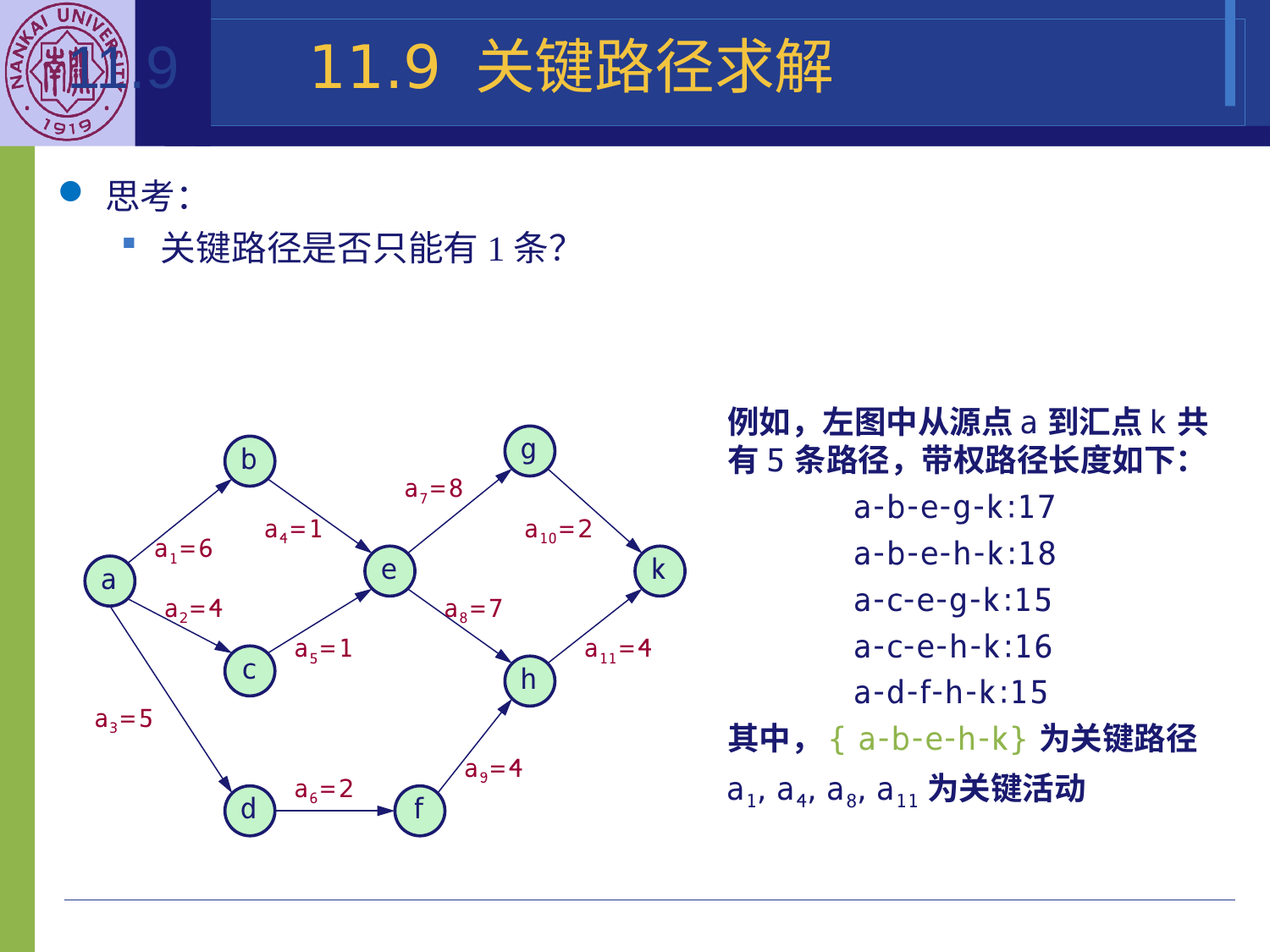

11.9 关键路径
11.9 关键路径求解
思考：
关键路径是否只能有1条？

例如，左图中从源点a到汇点k共有5条路径，带权路径长度如下：
	a-b-e-g-k:17
	a-b-e-h-k:18
	a-c-e-g-k:15
	a-c-e-h-k:16
	a-d-f-h-k:15
其中，{ a-b-e-h-k}为关键路径
a1, a4, a8, a11为关键活动
g
b
a7=8
a4=1
a10=2
a1=6
e
k
a
a2=4
a8=7
a5=1
a11=4
c
h
a3=5
a9=4
a6=2
d
f
77